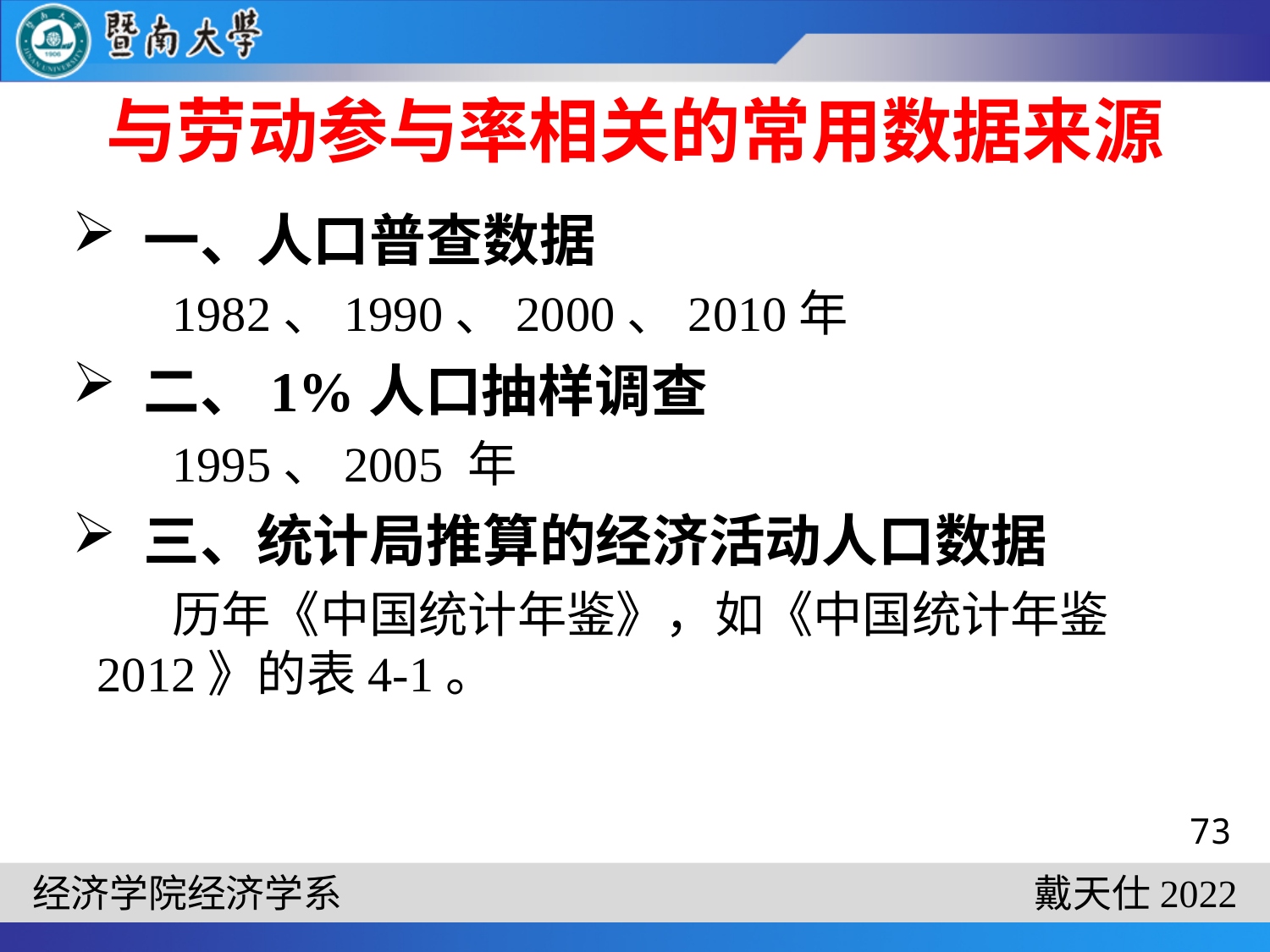

# 与劳动参与率相关的常用数据来源
一、人口普查数据
1982、1990、2000、2010年
二、1%人口抽样调查
1995、2005 年
三、统计局推算的经济活动人口数据
历年《中国统计年鉴》，如《中国统计年鉴2012》的表4-1。
73